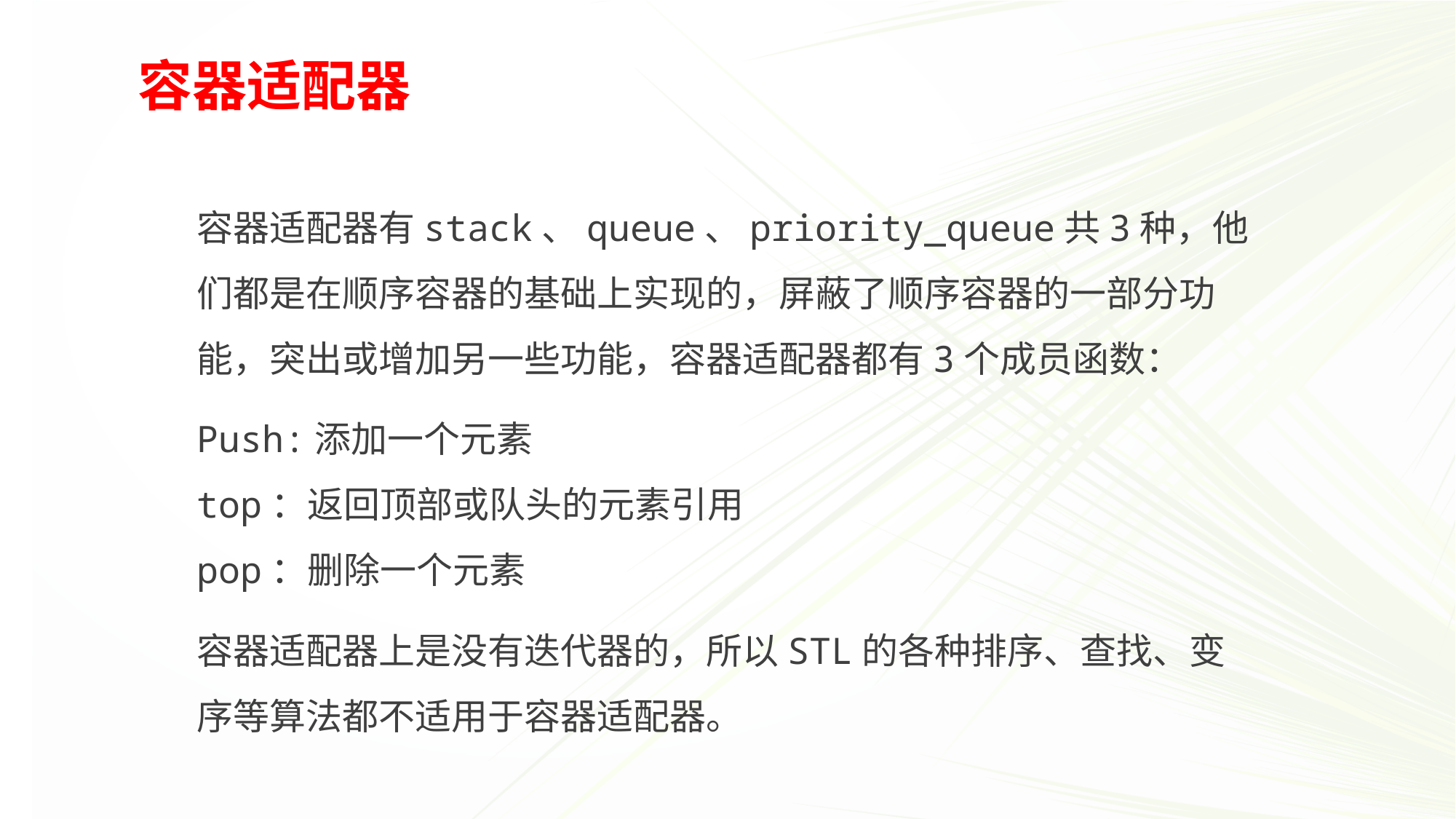

# 容器适配器
容器适配器有stack、queue、priority_queue共3种，他们都是在顺序容器的基础上实现的，屏蔽了顺序容器的一部分功能，突出或增加另一些功能，容器适配器都有3个成员函数：
Push:添加一个元素
top：返回顶部或队头的元素引用
pop：删除一个元素
容器适配器上是没有迭代器的，所以STL的各种排序、查找、变序等算法都不适用于容器适配器。